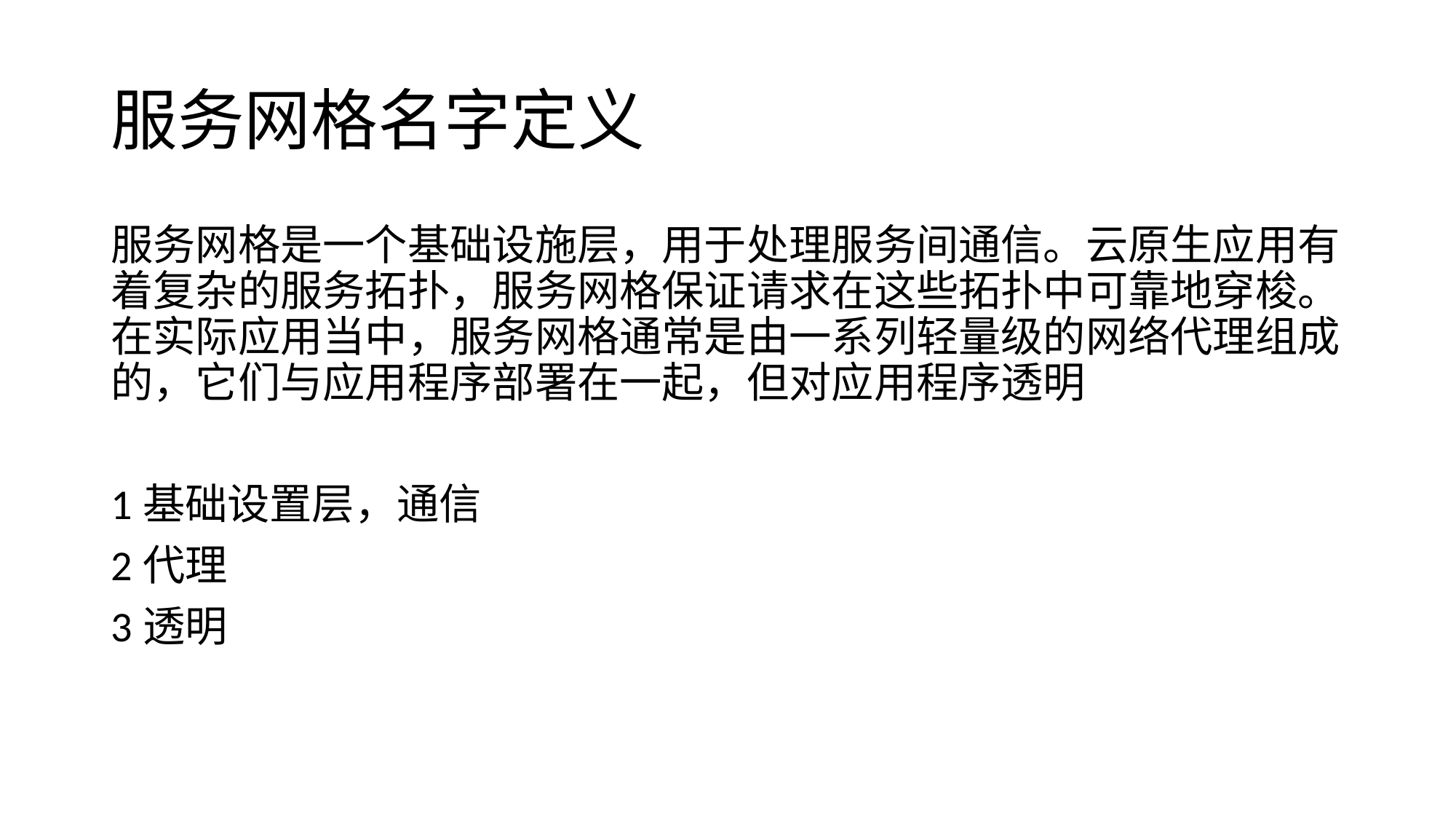

# 服务网格名字定义
服务网格是一个基础设施层，用于处理服务间通信。云原生应用有着复杂的服务拓扑，服务网格保证请求在这些拓扑中可靠地穿梭。在实际应用当中，服务网格通常是由一系列轻量级的网络代理组成的，它们与应用程序部署在一起，但对应用程序透明

1基础设置层，通信
2代理
3透明